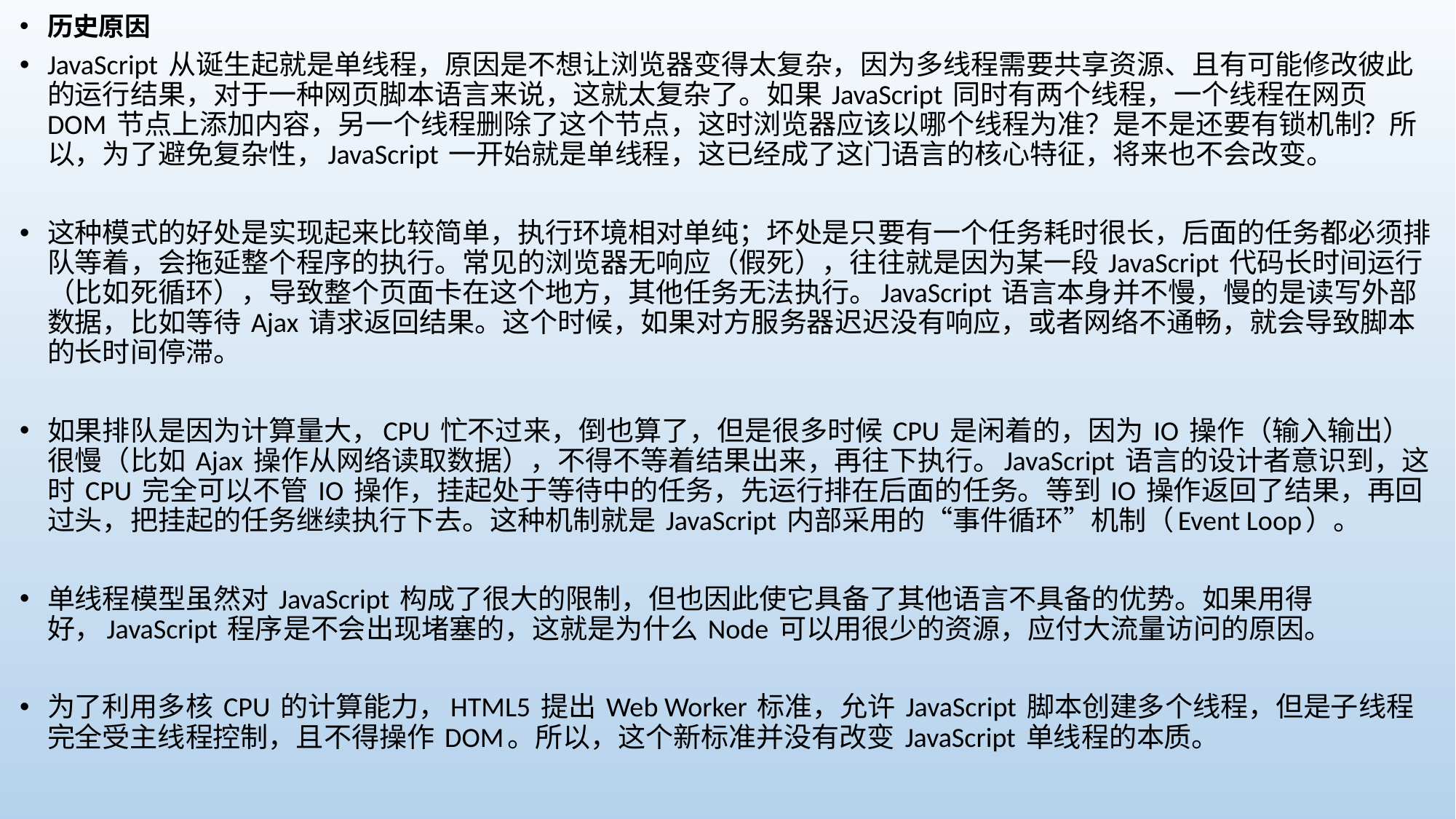

历史原因
JavaScript 从诞生起就是单线程，原因是不想让浏览器变得太复杂，因为多线程需要共享资源、且有可能修改彼此的运行结果，对于一种网页脚本语言来说，这就太复杂了。如果 JavaScript 同时有两个线程，一个线程在网页 DOM 节点上添加内容，另一个线程删除了这个节点，这时浏览器应该以哪个线程为准？是不是还要有锁机制？所以，为了避免复杂性，JavaScript 一开始就是单线程，这已经成了这门语言的核心特征，将来也不会改变。

这种模式的好处是实现起来比较简单，执行环境相对单纯；坏处是只要有一个任务耗时很长，后面的任务都必须排队等着，会拖延整个程序的执行。常见的浏览器无响应（假死），往往就是因为某一段 JavaScript 代码长时间运行（比如死循环），导致整个页面卡在这个地方，其他任务无法执行。JavaScript 语言本身并不慢，慢的是读写外部数据，比如等待 Ajax 请求返回结果。这个时候，如果对方服务器迟迟没有响应，或者网络不通畅，就会导致脚本的长时间停滞。

如果排队是因为计算量大，CPU 忙不过来，倒也算了，但是很多时候 CPU 是闲着的，因为 IO 操作（输入输出）很慢（比如 Ajax 操作从网络读取数据），不得不等着结果出来，再往下执行。JavaScript 语言的设计者意识到，这时 CPU 完全可以不管 IO 操作，挂起处于等待中的任务，先运行排在后面的任务。等到 IO 操作返回了结果，再回过头，把挂起的任务继续执行下去。这种机制就是 JavaScript 内部采用的“事件循环”机制（Event Loop）。

单线程模型虽然对 JavaScript 构成了很大的限制，但也因此使它具备了其他语言不具备的优势。如果用得好，JavaScript 程序是不会出现堵塞的，这就是为什么 Node 可以用很少的资源，应付大流量访问的原因。

为了利用多核 CPU 的计算能力，HTML5 提出 Web Worker 标准，允许 JavaScript 脚本创建多个线程，但是子线程完全受主线程控制，且不得操作 DOM。所以，这个新标准并没有改变 JavaScript 单线程的本质。